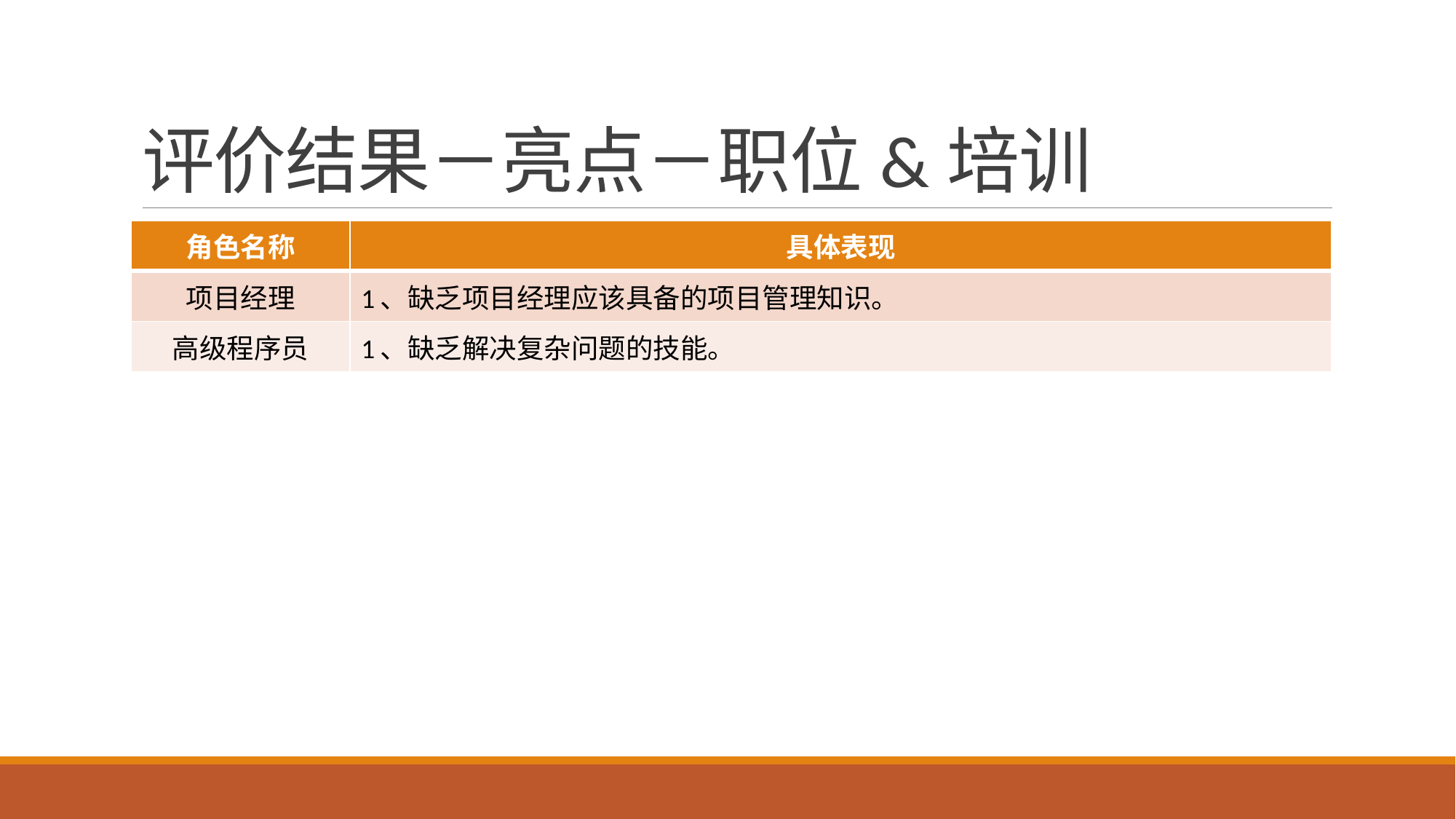

# 评价结果－亮点－职位&培训
| 角色名称 | 具体表现 |
| --- | --- |
| 项目经理 | 1、缺乏项目经理应该具备的项目管理知识。 |
| 高级程序员 | 1、缺乏解决复杂问题的技能。 |